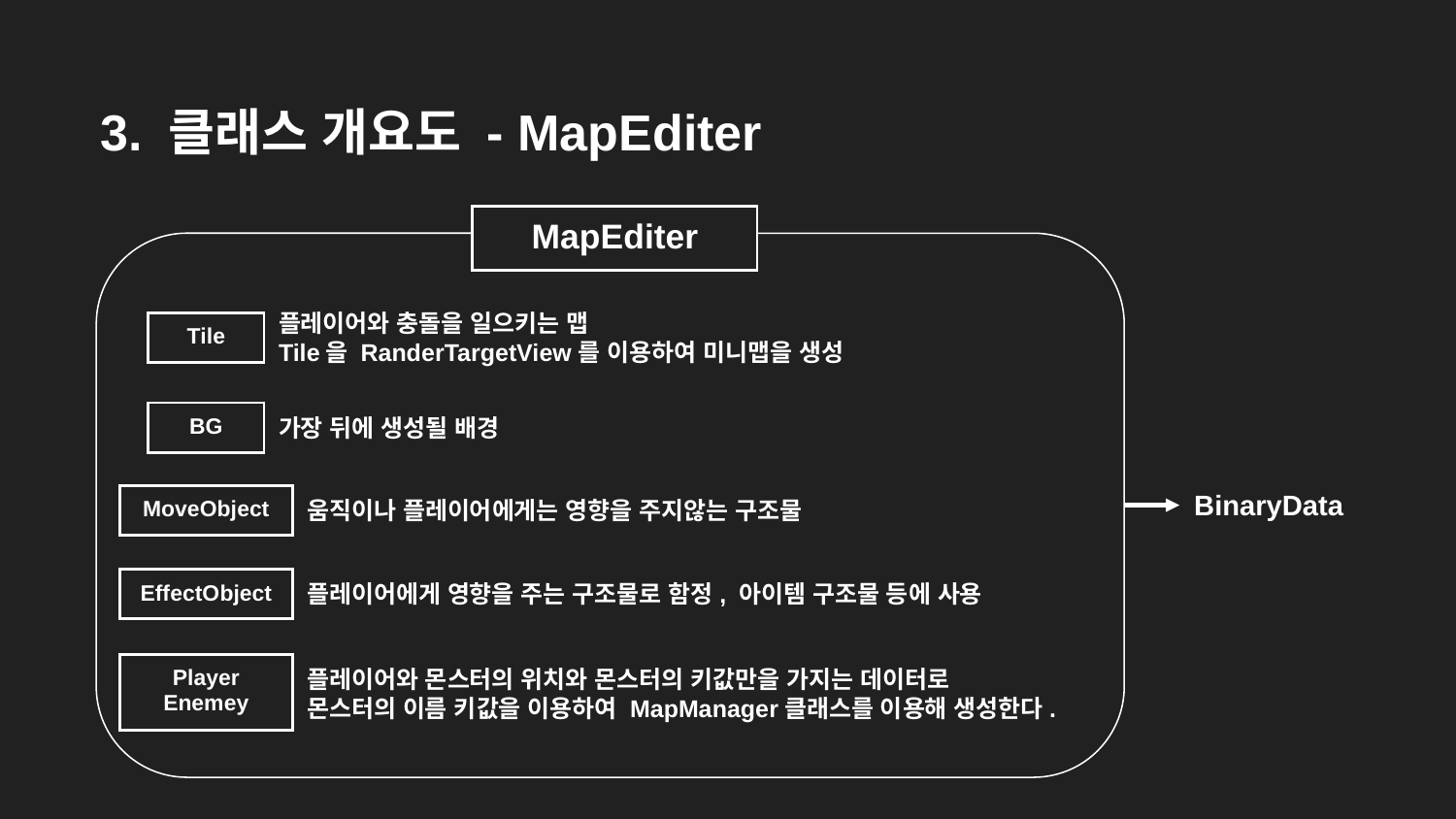

3. 클래스 개요도 - MapEditer
| MapEditer |
| --- |

플레이어와 충돌을 일으키는 맵
Tile을 RanderTargetView를 이용하여 미니맵을 생성
| Tile |
| --- |
가장 뒤에 생성될 배경
| BG |
| --- |
BinaryData
움직이나 플레이어에게는 영향을 주지않는 구조물
| MoveObject |
| --- |
플레이어에게 영향을 주는 구조물로 함정, 아이템 구조물 등에 사용
| EffectObject |
| --- |
플레이어와 몬스터의 위치와 몬스터의 키값만을 가지는 데이터로
몬스터의 이름 키값을 이용하여 MapManager클래스를 이용해 생성한다.
| Player Enemey |
| --- |